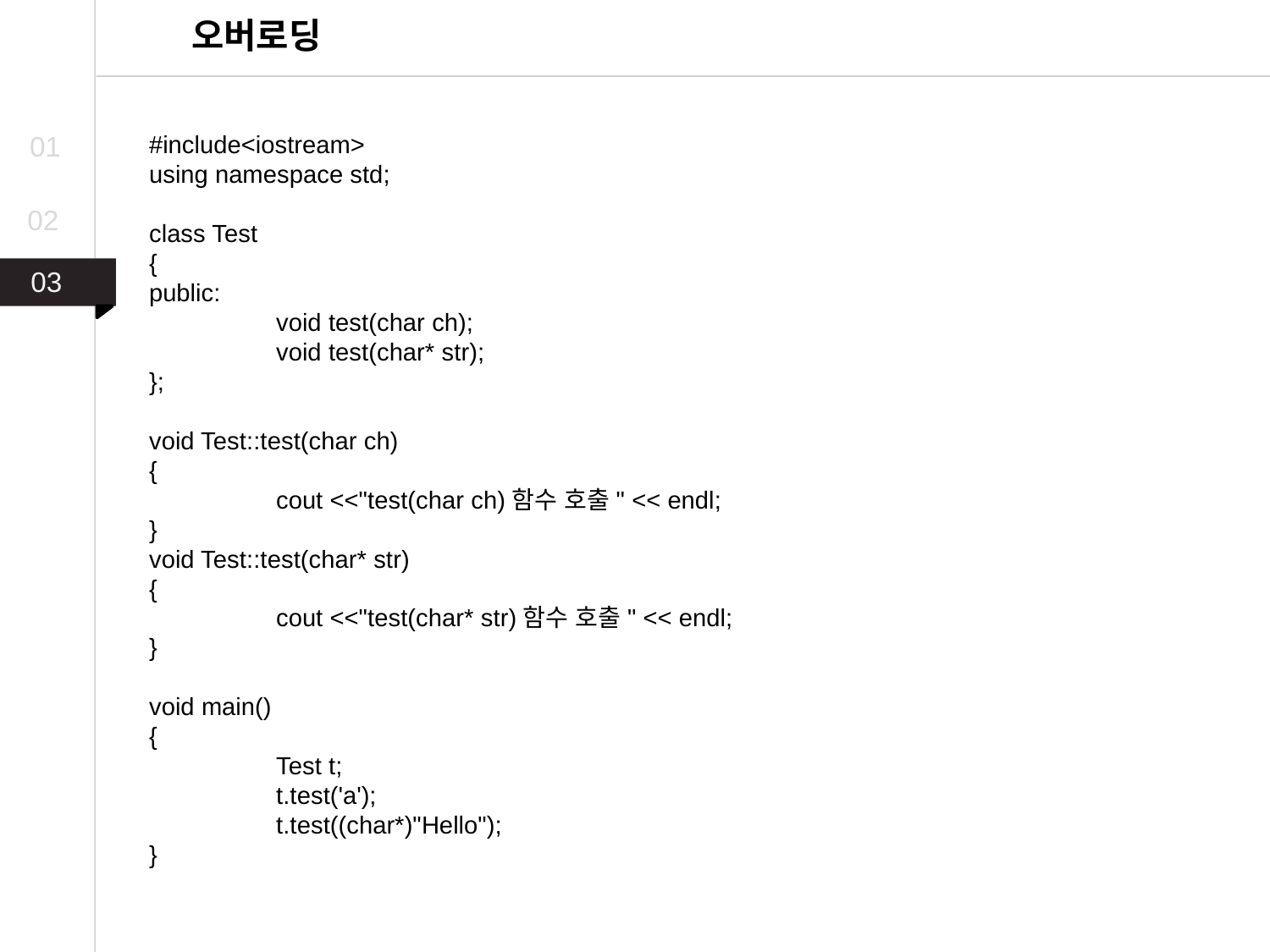

오버로딩
01
#include<iostream>
using namespace std;

class Test
{
public:
	void test(char ch);
	void test(char* str);
};

void Test::test(char ch)
{
	cout <<"test(char ch)함수 호출" << endl;
}
void Test::test(char* str)
{
	cout <<"test(char* str)함수 호출" << endl;
}

void main()
{
	Test t;
	t.test('a');
	t.test((char*)"Hello");
}
02
03

03
02